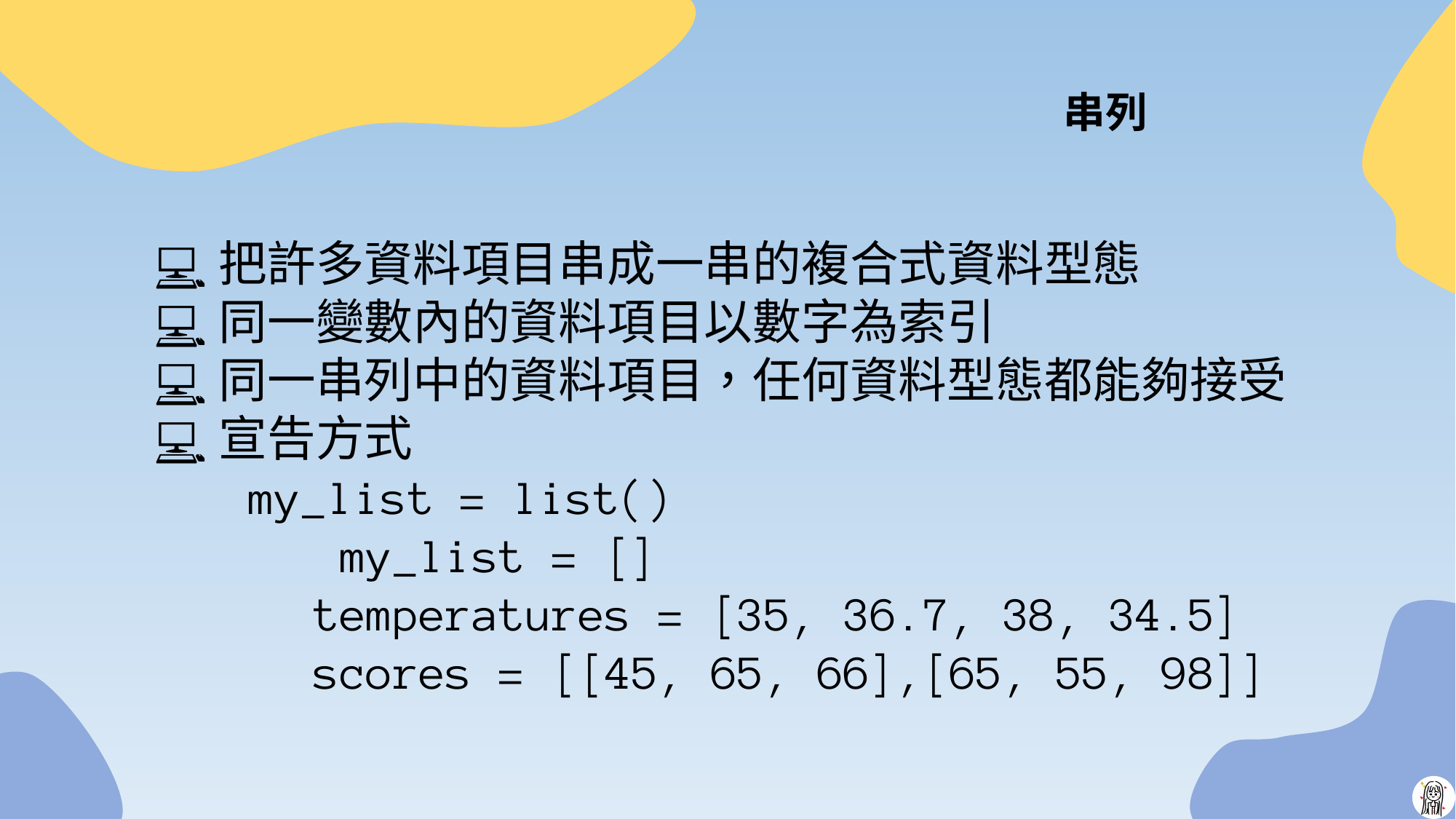

# 串列
💻把許多資料項目串成一串的複合式資料型態
💻同一變數內的資料項目以數字為索引
💻同一串列中的資料項目，任何資料型態都能夠接受
💻宣告方式
       my_list = list()
       my_list = []
      temperatures = [35, 36.7, 38, 34.5]
      scores = [[45, 65, 66],[65, 55, 98]]
21